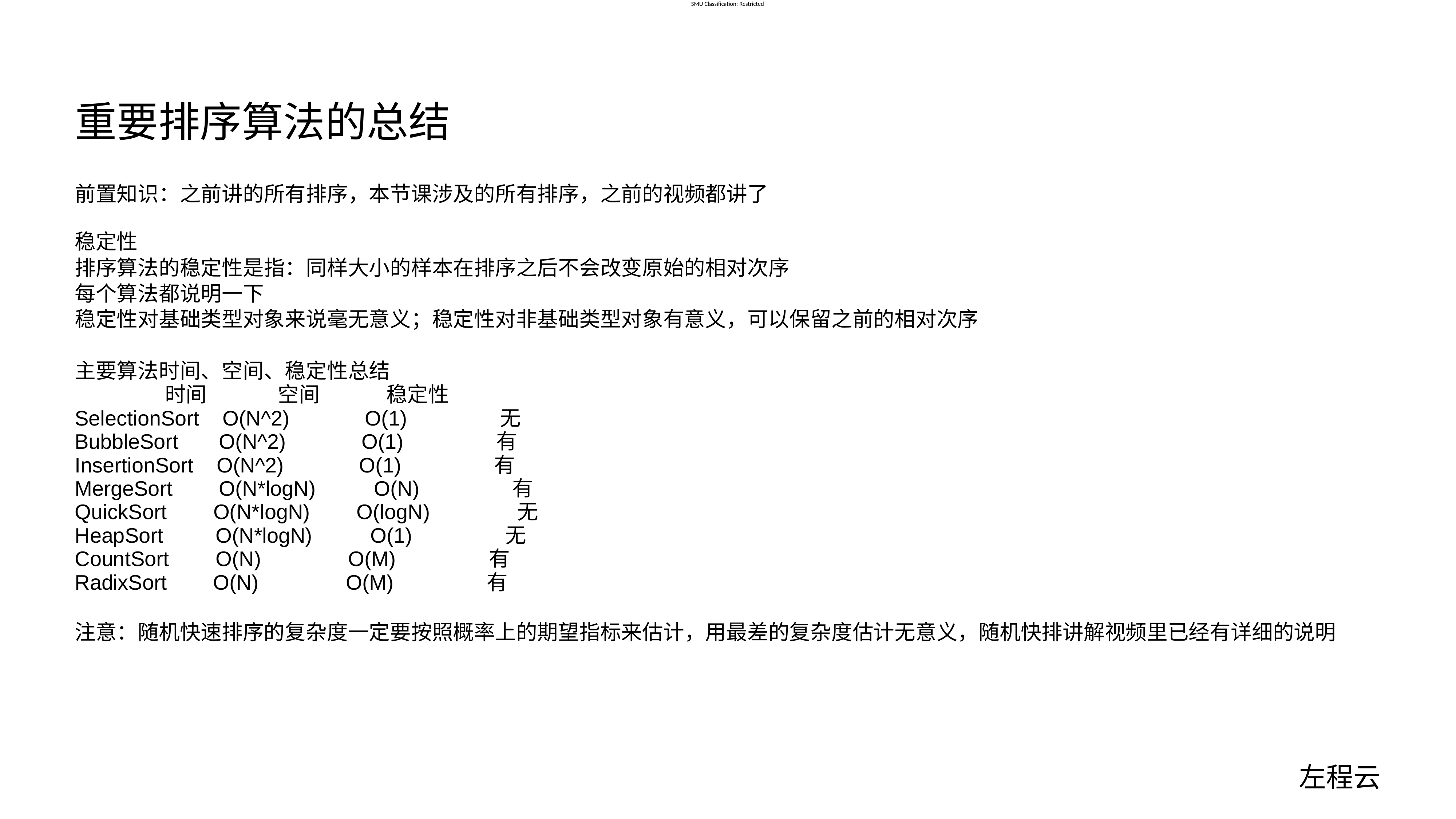

# 重要排序算法的总结
前置知识：之前讲的所有排序，本节课涉及的所有排序，之前的视频都讲了

稳定性
排序算法的稳定性是指：同样大小的样本在排序之后不会改变原始的相对次序
每个算法都说明一下
稳定性对基础类型对象来说毫无意义；稳定性对非基础类型对象有意义，可以保留之前的相对次序

主要算法时间、空间、稳定性总结
                  时间               空间              稳定性
SelectionSort    O(N^2)             O(1)               无
BubbleSort       O(N^2)             O(1)               有
InsertionSort    O(N^2)             O(1)               有
MergeSort        O(N*logN)          O(N)               有
QuickSort        O(N*logN)        O(logN)              无
HeapSort         O(N*logN)          O(1)               无
CountSort        O(N)               O(M)               有
RadixSort        O(N)               O(M)               有

注意：随机快速排序的复杂度一定要按照概率上的期望指标来估计，用最差的复杂度估计无意义，随机快排讲解视频里已经有详细的说明
左程云